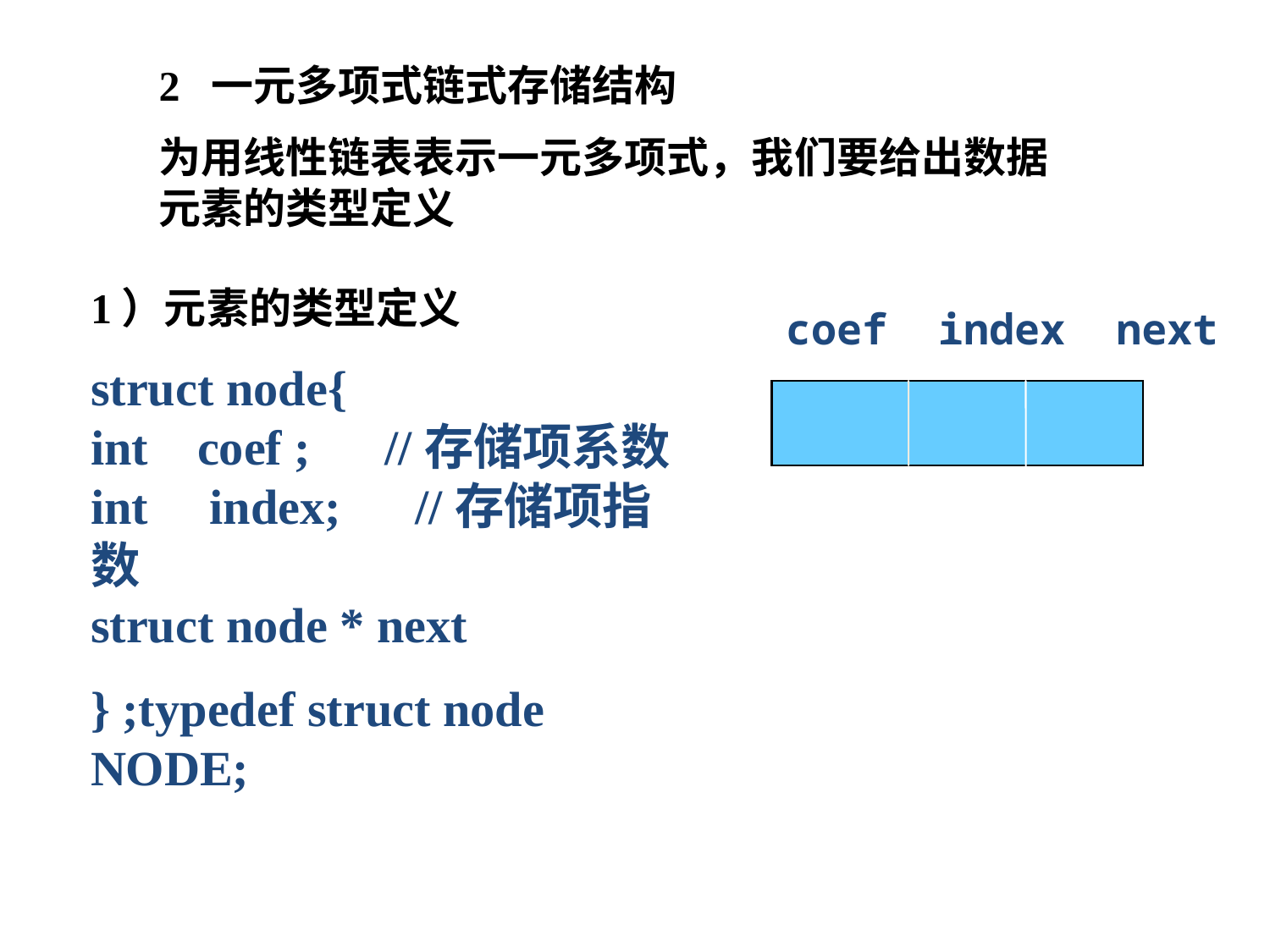

2  一元多项式链式存储结构
为用线性链表表示一元多项式，我们要给出数据元素的类型定义
1）元素的类型定义
struct node{
int    coef ;      //存储项系数
int     index;      //存储项指数
struct node * next
} ;typedef struct node NODE;
 coef  index  next